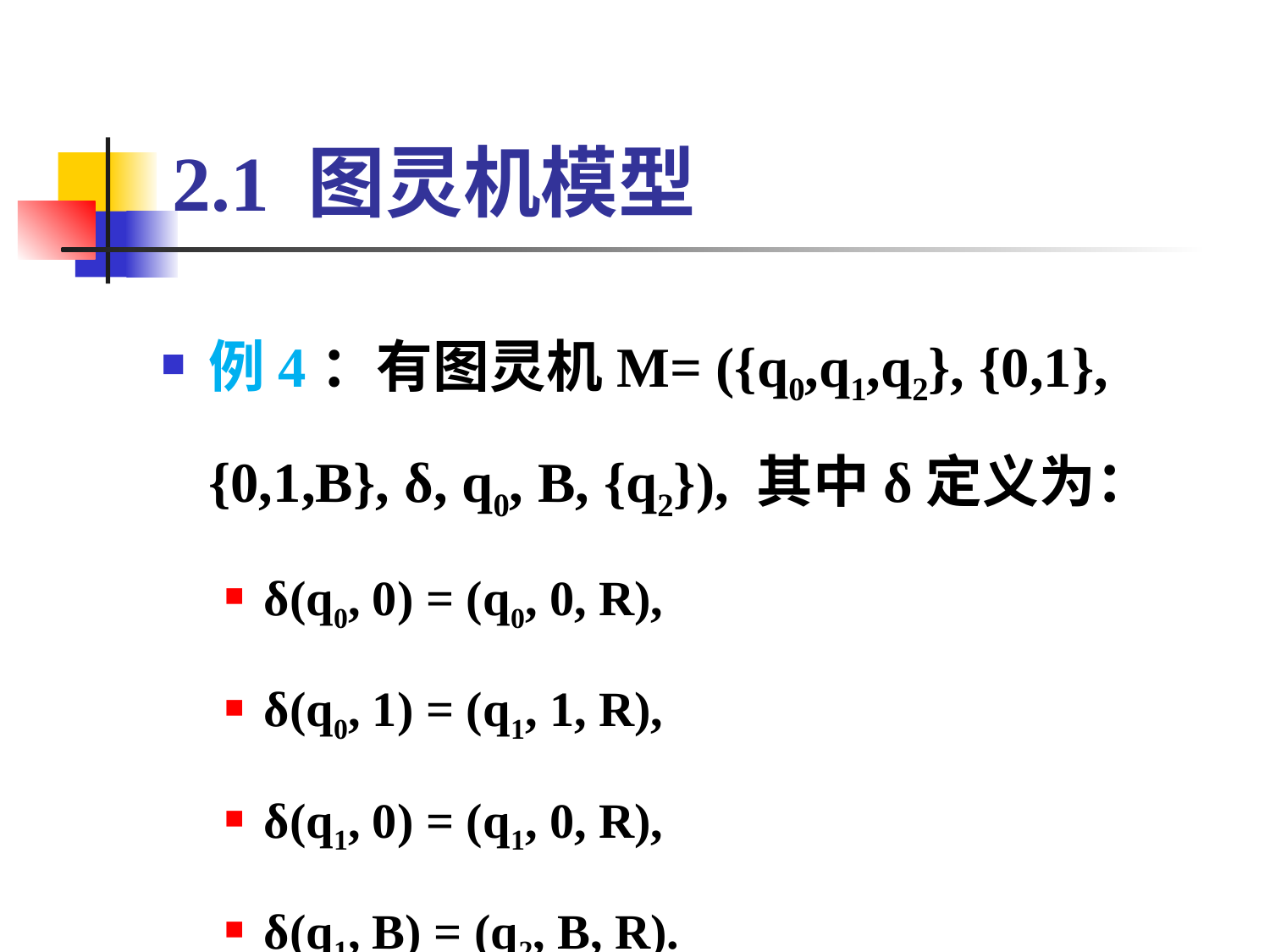

# 2.1 图灵机模型
例4：有图灵机M= ({q0,q1,q2}, {0,1}, {0,1,B}, δ, q0, B, {q2}), 其中δ定义为：
δ(q0, 0) = (q0, 0, R),
δ(q0, 1) = (q1, 1, R),
δ(q1, 0) = (q1, 0, R),
δ(q1, B) = (q2, B, R).